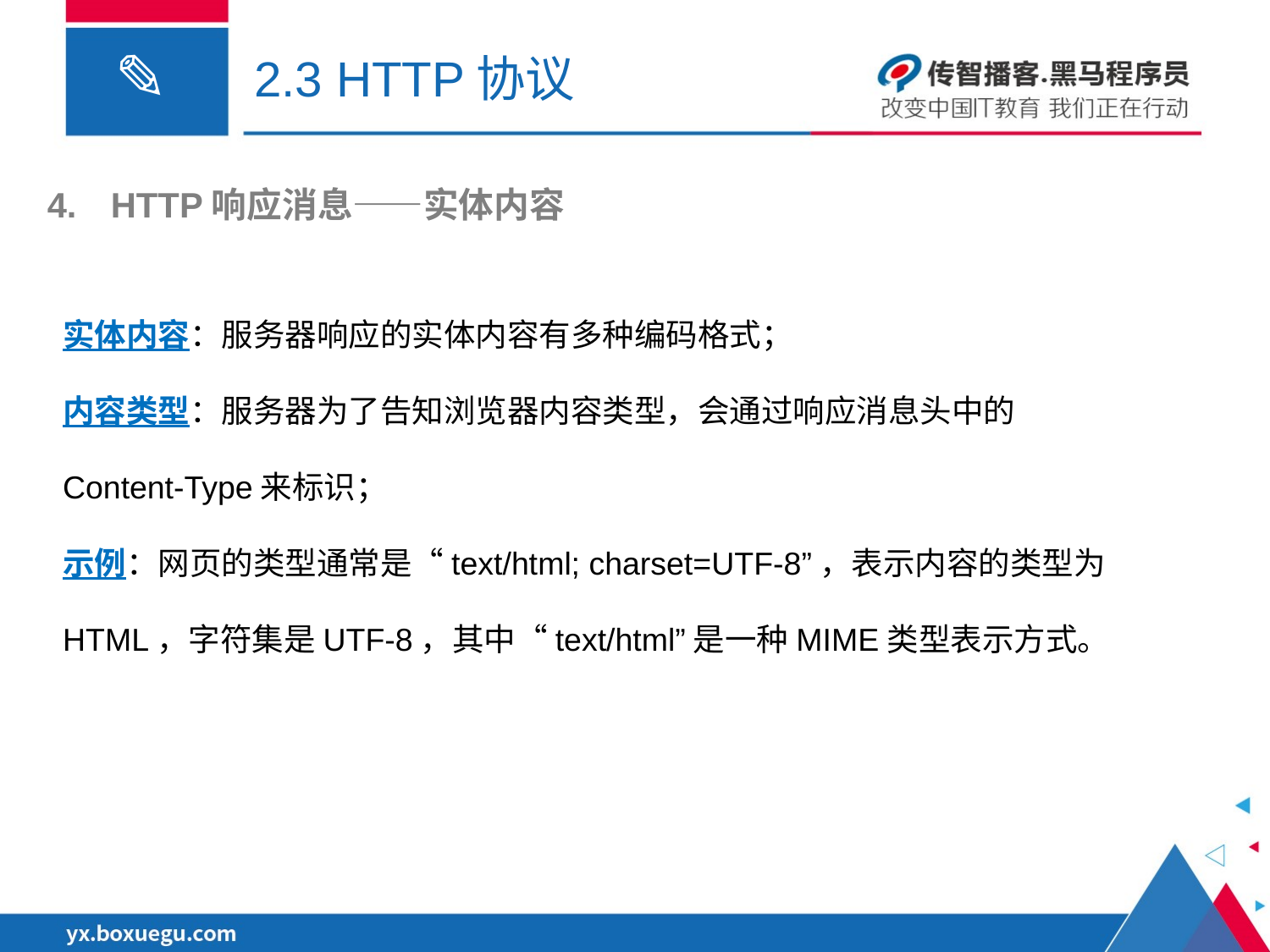

# 2.3 HTTP协议
HTTP响应消息——实体内容
实体内容：服务器响应的实体内容有多种编码格式；
内容类型：服务器为了告知浏览器内容类型，会通过响应消息头中的
Content-Type来标识；
示例：网页的类型通常是“text/html; charset=UTF-8”，表示内容的类型为HTML，字符集是UTF-8，其中“text/html”是一种MIME类型表示方式。